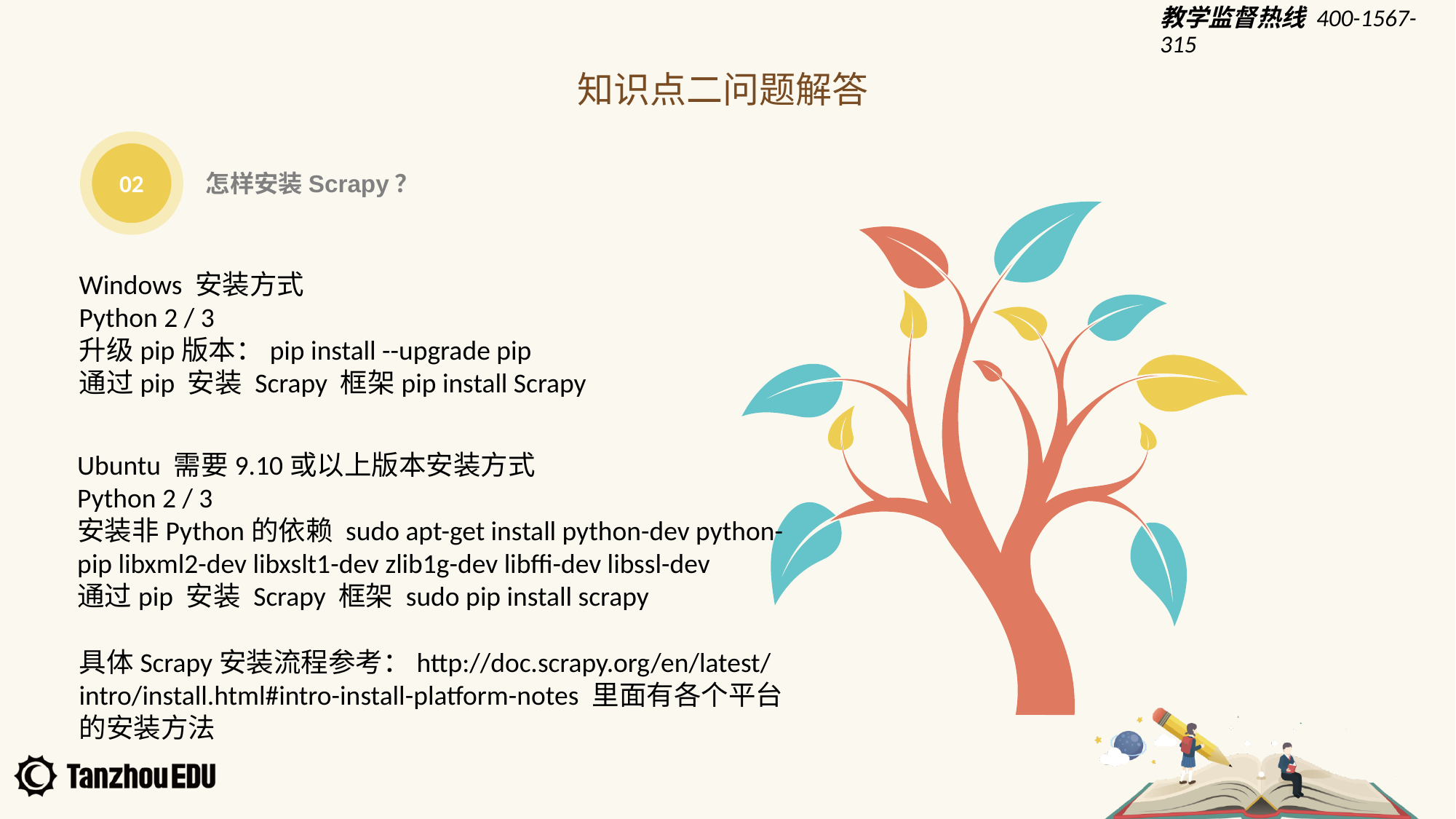

知识点二问题解答

02
怎样安装Scrapy？

Windows 安装方式
Python 2 / 3
升级pip版本：pip install --upgrade pip
通过pip 安装 Scrapy 框架pip install Scrapy

Ubuntu 需要9.10或以上版本安装方式
Python 2 / 3
安装非Python的依赖 sudo apt-get install python-dev python-pip libxml2-dev libxslt1-dev zlib1g-dev libffi-dev libssl-dev
通过pip 安装 Scrapy 框架 sudo pip install scrapy

具体Scrapy安装流程参考：http://doc.scrapy.org/en/latest/intro/install.html#intro-install-platform-notes 里面有各个平台的安装方法